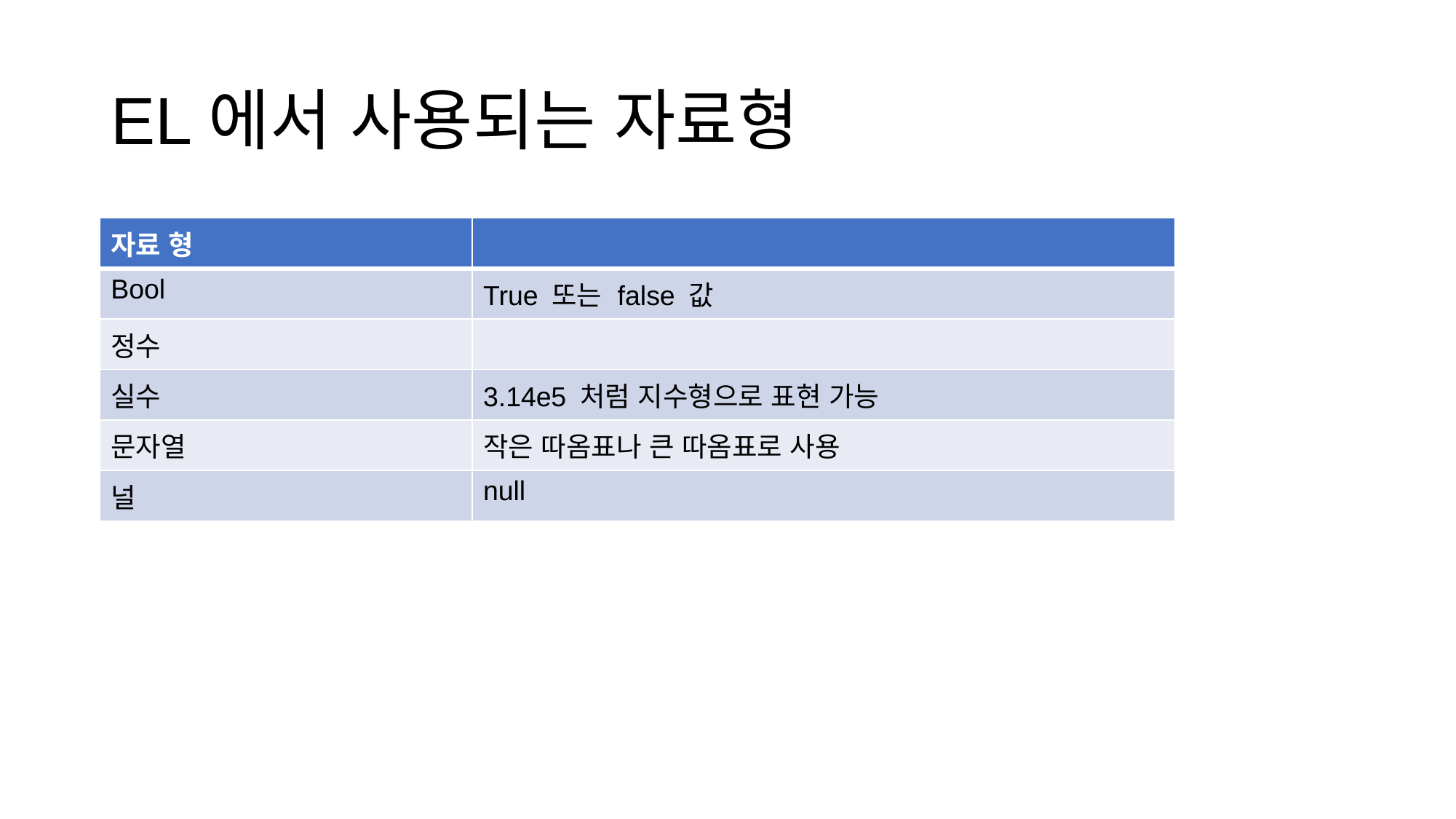

# EL에서 사용되는 자료형
| 자료 형 |  |
| --- | --- |
| Bool | True 또는 false 값 |
| 정수 |  |
| 실수 | 3.14e5 처럼 지수형으로 표현 가능 |
| 문자열 | 작은 따옴표나 큰 따옴표로 사용 |
| 널 | null |